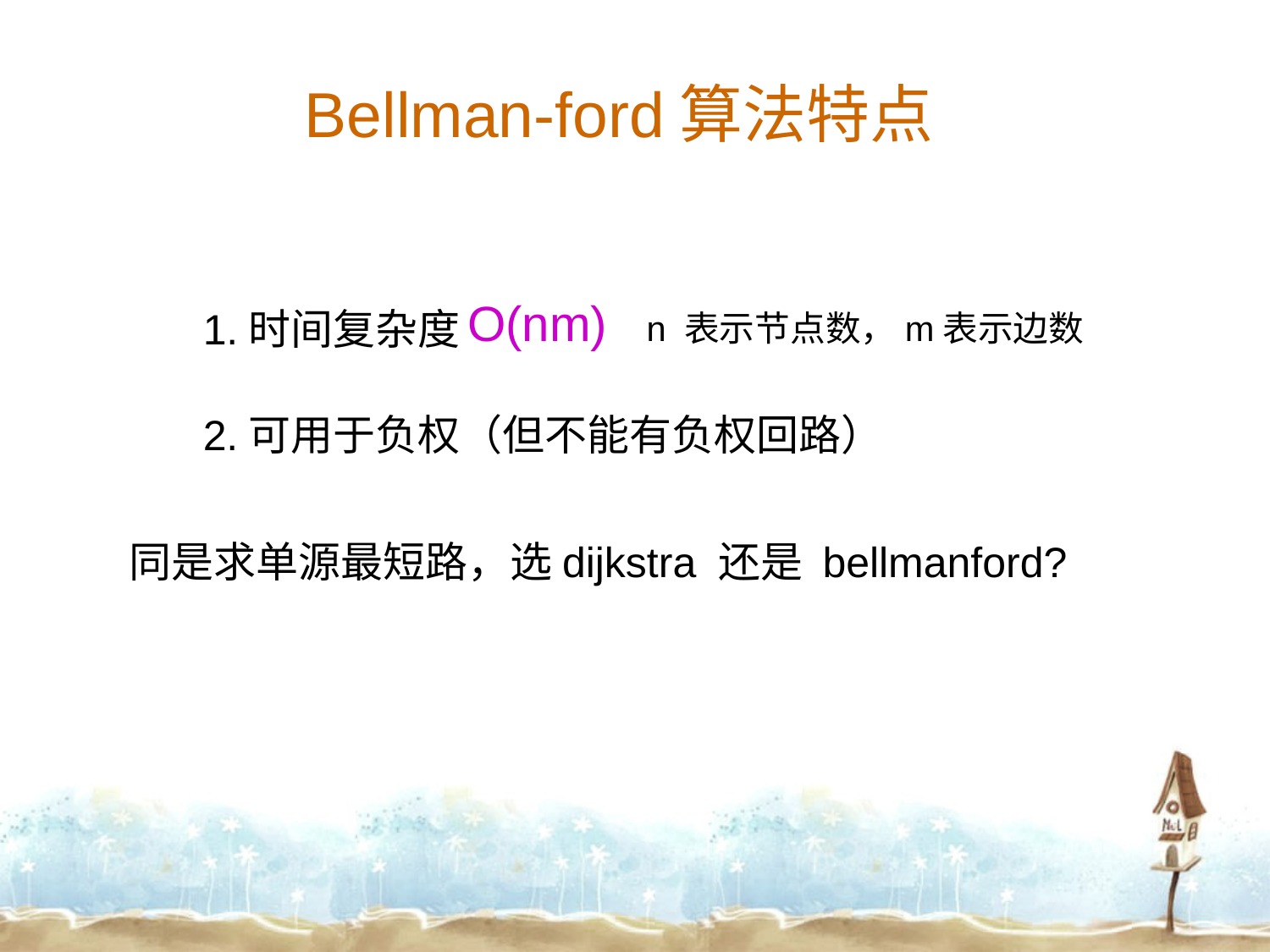

Bellman-ford算法特点
O(nm)    n 表示节点数，m表示边数
1.时间复杂度
2.可用于负权（但不能有负权回路）
同是求单源最短路，选dijkstra 还是 bellmanford?